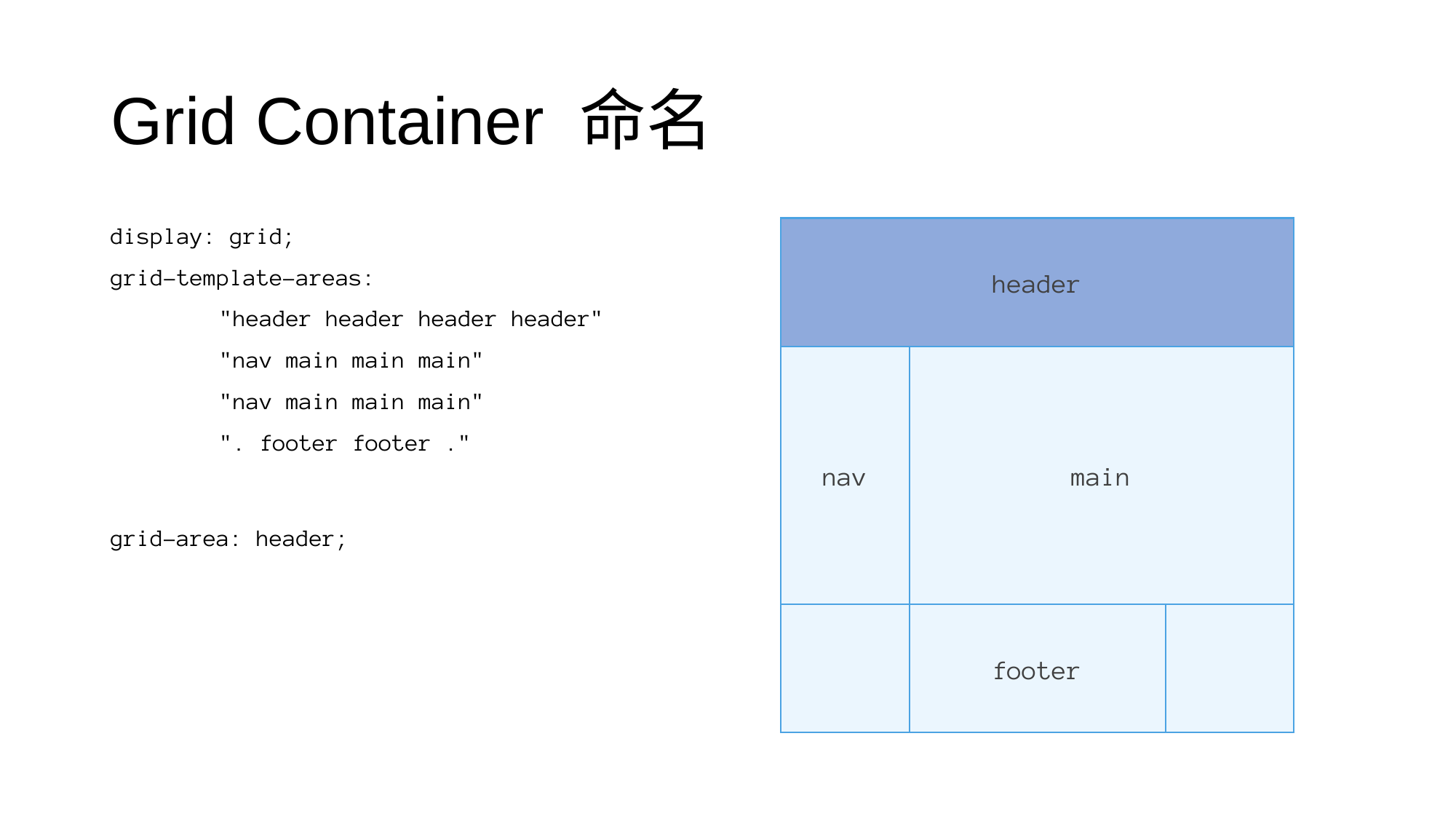

# Grid Container 命名
display: grid;
grid-template-areas:
	"header header header header"
	"nav main main main"
	"nav main main main"
	". footer footer ."
header
nav
main
grid-area: header;

footer